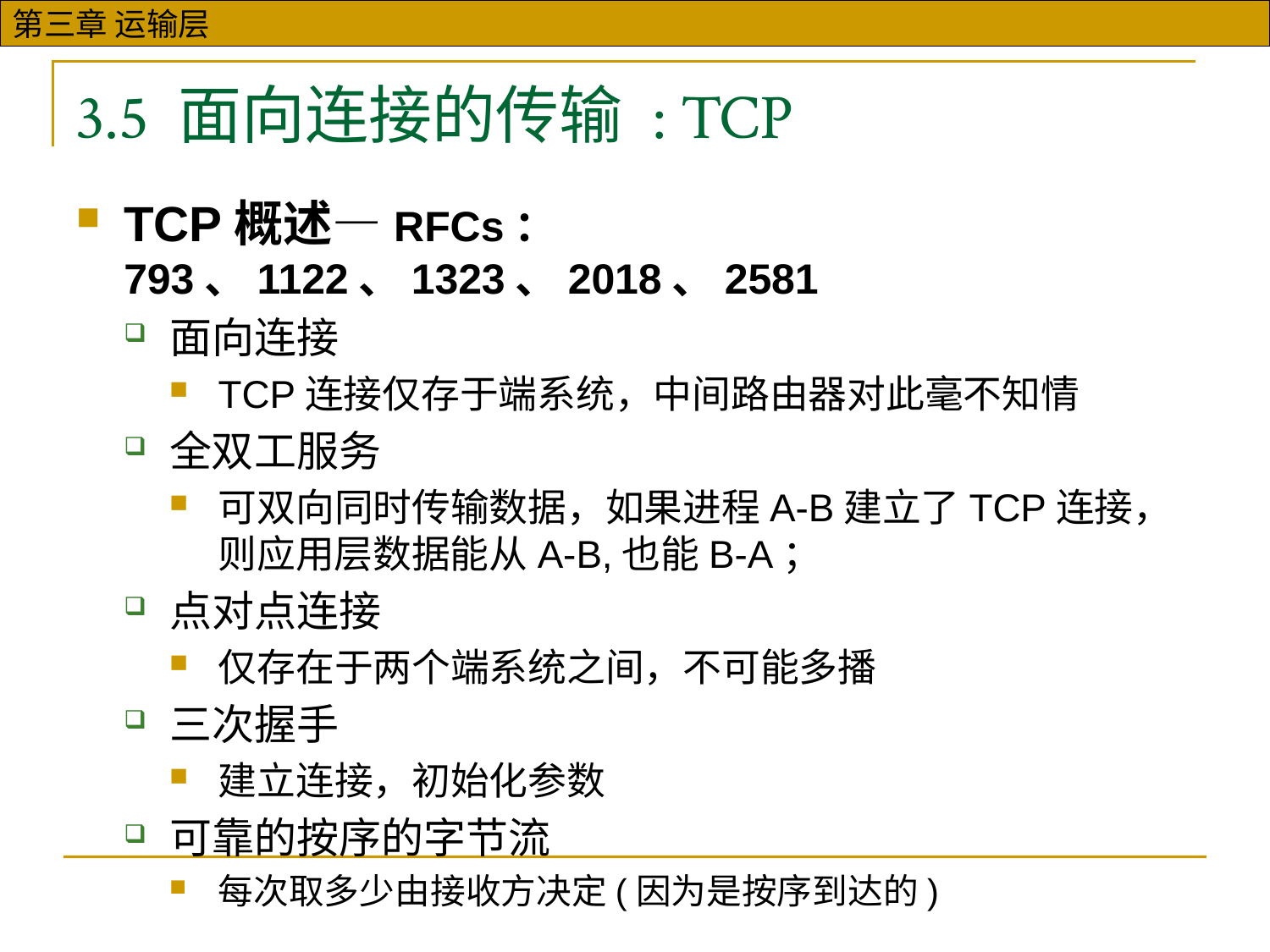

# 3.5 面向连接的传输 : TCP
TCP概述—RFCs：793、1122、1323、2018、2581
面向连接
TCP连接仅存于端系统，中间路由器对此毫不知情
全双工服务
可双向同时传输数据，如果进程A-B建立了TCP连接，则应用层数据能从A-B,也能B-A；
点对点连接
仅存在于两个端系统之间，不可能多播
三次握手
建立连接，初始化参数
可靠的按序的字节流
每次取多少由接收方决定(因为是按序到达的)
62